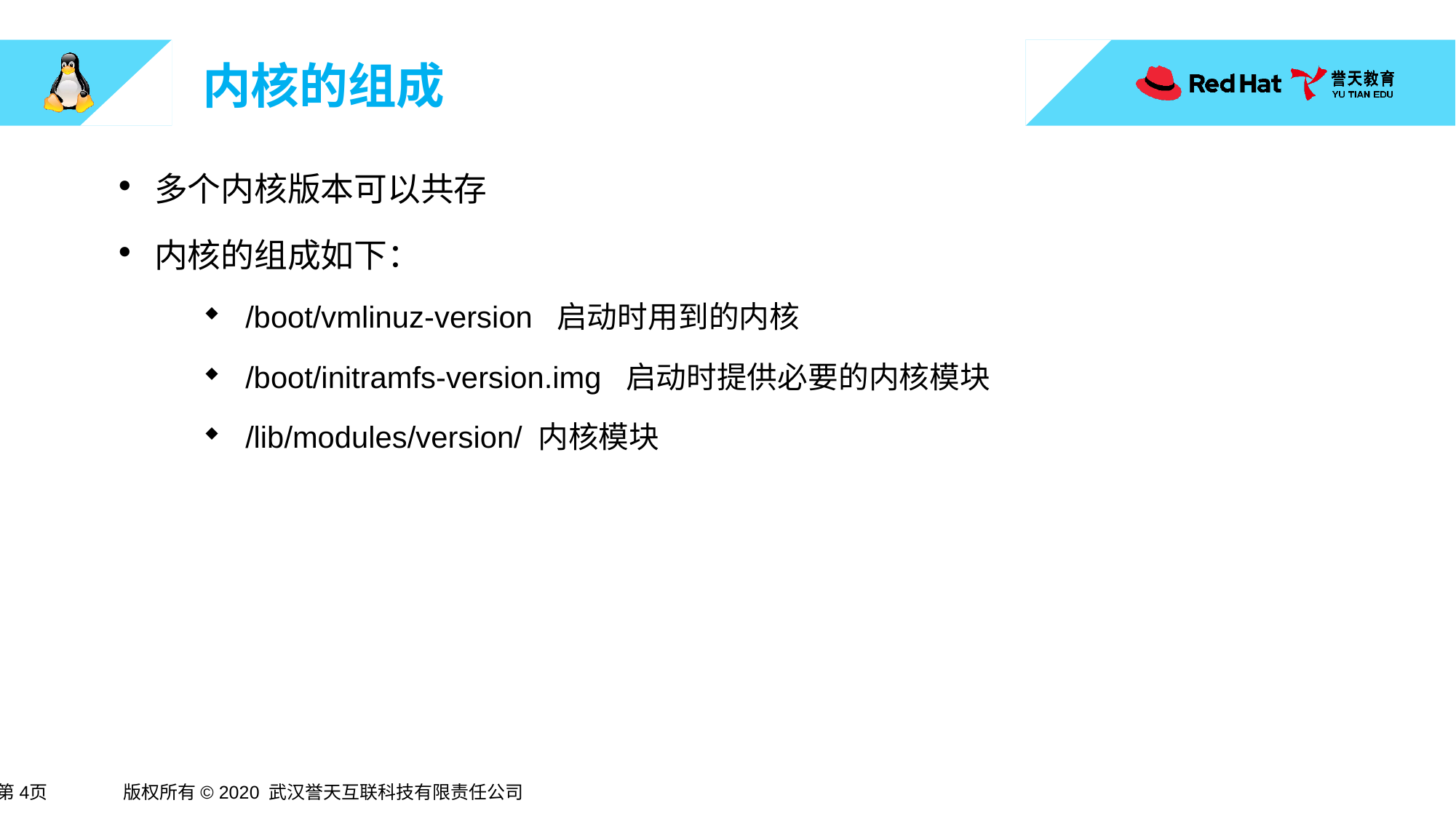

# 内核的组成
多个内核版本可以共存
内核的组成如下：
/boot/vmlinuz-version  启动时用到的内核
/boot/initramfs-version.img  启动时提供必要的内核模块
/lib/modules/version/ 内核模块